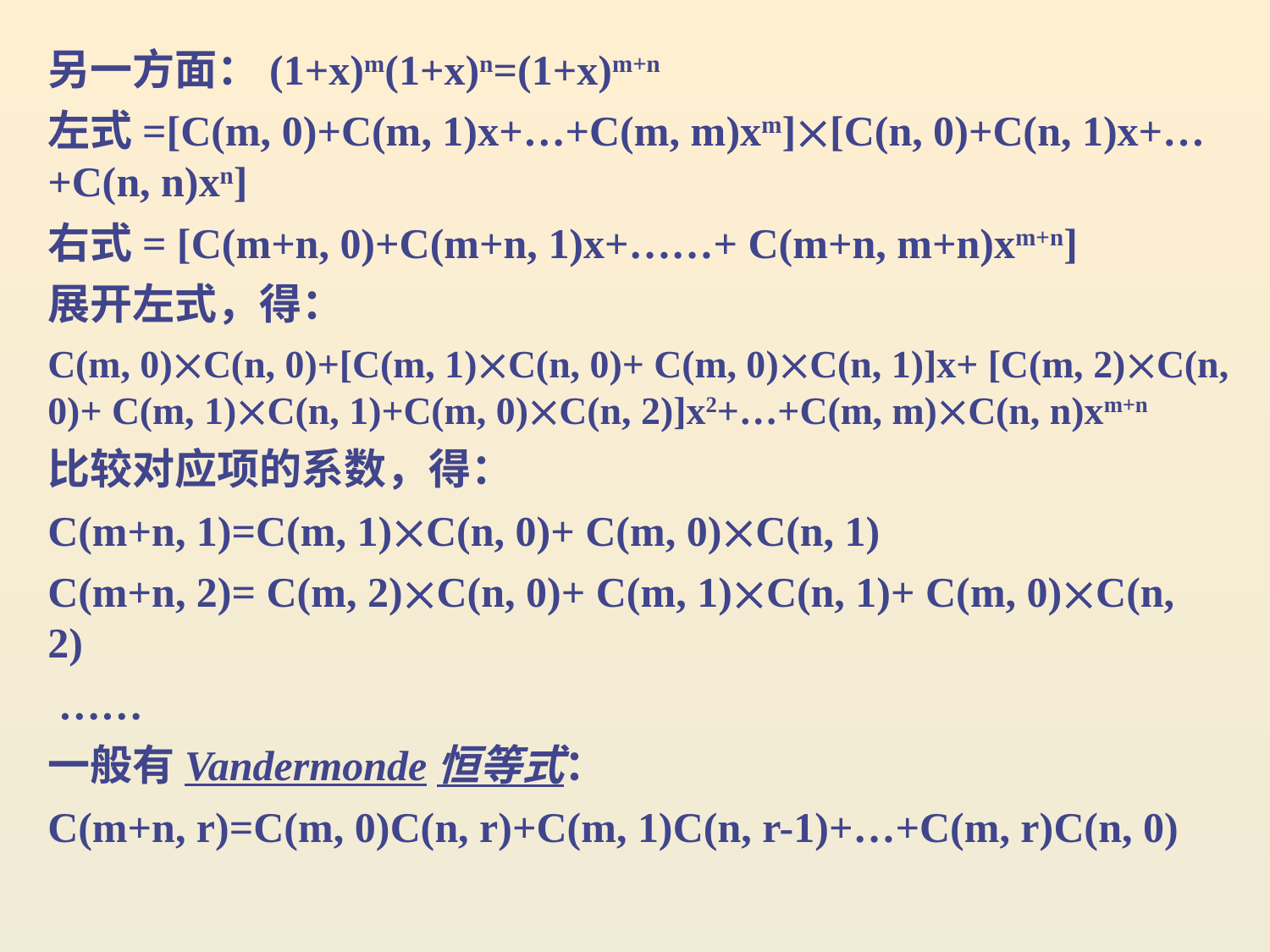

另一方面：(1+x)m(1+x)n=(1+x)m+n
左式=[C(m, 0)+C(m, 1)x+…+C(m, m)xm]×[C(n, 0)+C(n, 1)x+…+C(n, n)xn]
右式= [C(m+n, 0)+C(m+n, 1)x+……+ C(m+n, m+n)xm+n]
展开左式，得：
C(m, 0)×C(n, 0)+[C(m, 1)×C(n, 0)+ C(m, 0)×C(n, 1)]x+ [C(m, 2)×C(n, 0)+ C(m, 1)×C(n, 1)+C(m, 0)×C(n, 2)]x2+…+C(m, m)×C(n, n)xm+n
比较对应项的系数，得：
C(m+n, 1)=C(m, 1)×C(n, 0)+ C(m, 0)×C(n, 1)
C(m+n, 2)= C(m, 2)×C(n, 0)+ C(m, 1)×C(n, 1)+ C(m, 0)×C(n, 2)
 ……
一般有Vandermonde恒等式：
C(m+n, r)=C(m, 0)C(n, r)+C(m, 1)C(n, r-1)+…+C(m, r)C(n, 0)